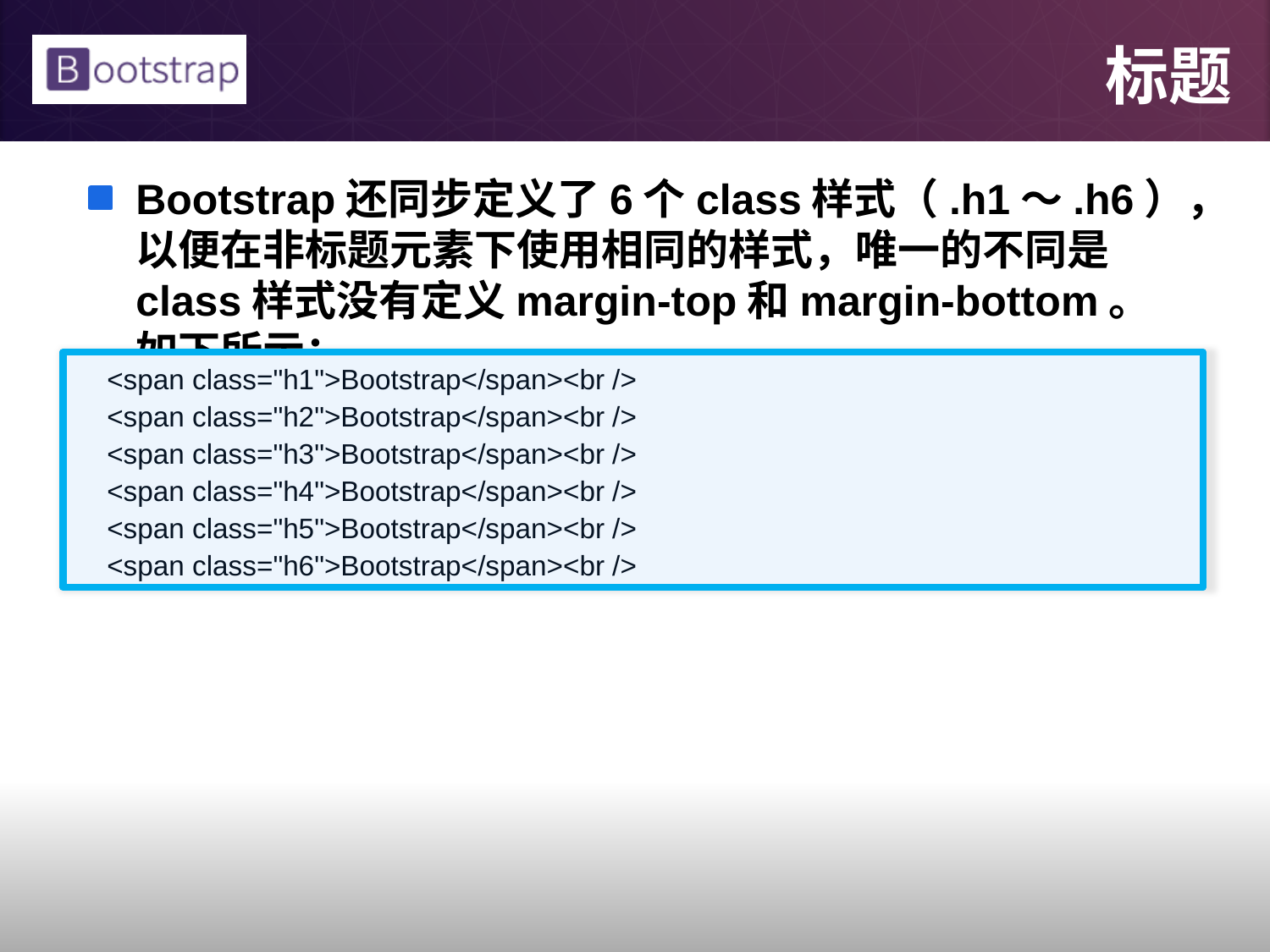

# 标题
Bootstrap还同步定义了6个class样式（.h1～.h6），以便在非标题元素下使用相同的样式，唯一的不同是class样式没有定义margin-top和margin-bottom。如下所示：

    <span class="h1">Bootstrap</span><br />
    <span class="h2">Bootstrap</span><br />
    <span class="h3">Bootstrap</span><br />
    <span class="h4">Bootstrap</span><br />
    <span class="h5">Bootstrap</span><br />
    <span class="h6">Bootstrap</span><br />